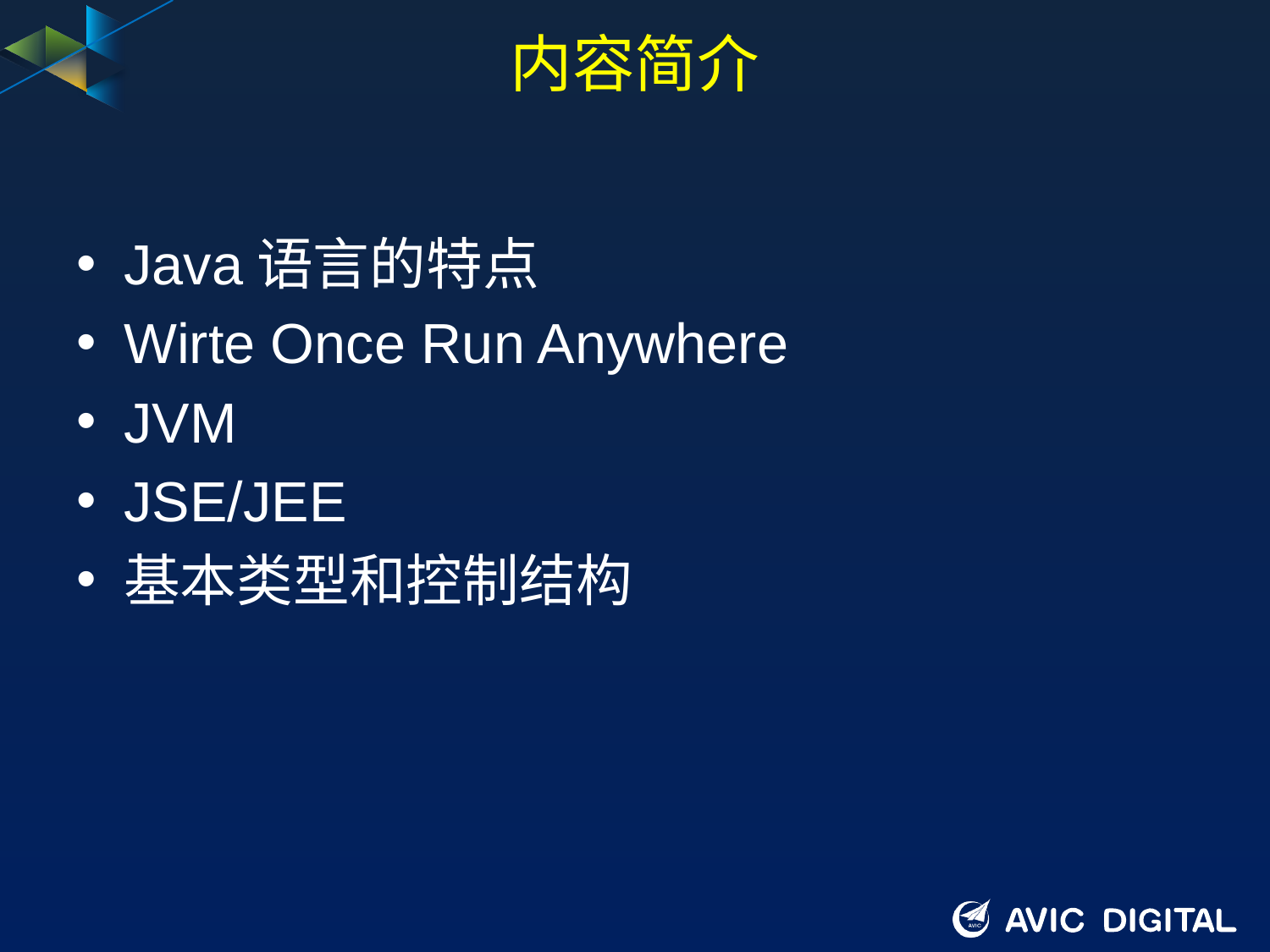

# 内容简介
Java语言的特点
Wirte Once Run Anywhere
JVM
JSE/JEE
基本类型和控制结构